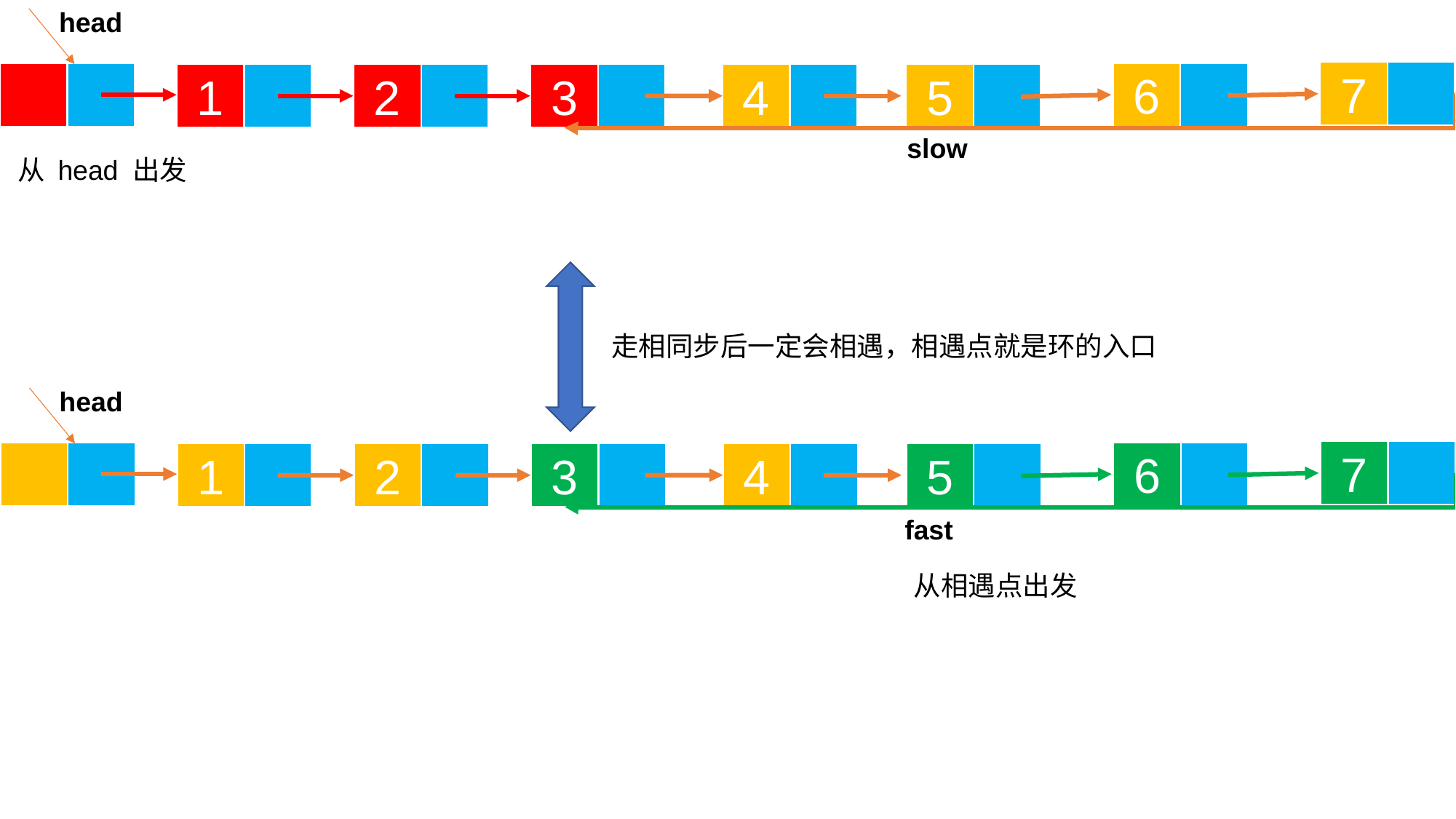

head
7

单链表
6

1

2

3

4

5

slow
从 head 出发

走相同步后一定会相遇，相遇点就是环的入口
head
7

单链表

6

1

2

3

4

5

fast
从相遇点出发